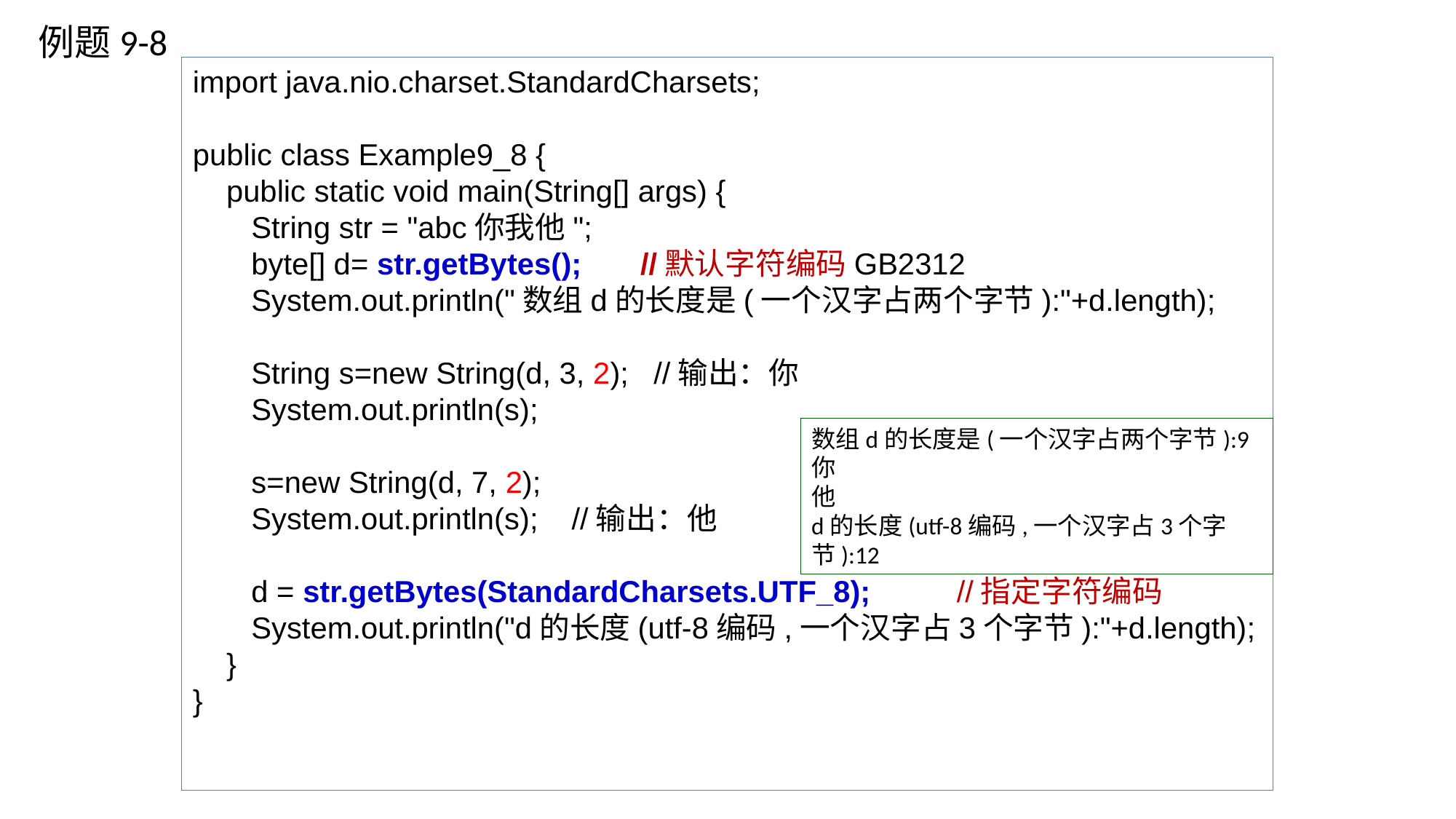

例题9-8
import java.nio.charset.StandardCharsets;

public class Example9_8 {
    public static void main(String[] args) {
       String str = "abc你我他";
       byte[] d= str.getBytes();       //默认字符编码GB2312
       System.out.println("数组d的长度是(一个汉字占两个字节):"+d.length);

       String s=new String(d, 3, 2);   //输出：你
       System.out.println(s);

       s=new String(d, 7, 2);
       System.out.println(s);    //输出：他

       d = str.getBytes(StandardCharsets.UTF_8);	//指定字符编码
       System.out.println("d的长度(utf-8编码,一个汉字占3个字节):"+d.length);
    }
}
数组d的长度是(一个汉字占两个字节):9
你
他
d的长度(utf-8编码,一个汉字占3个字节):12
43